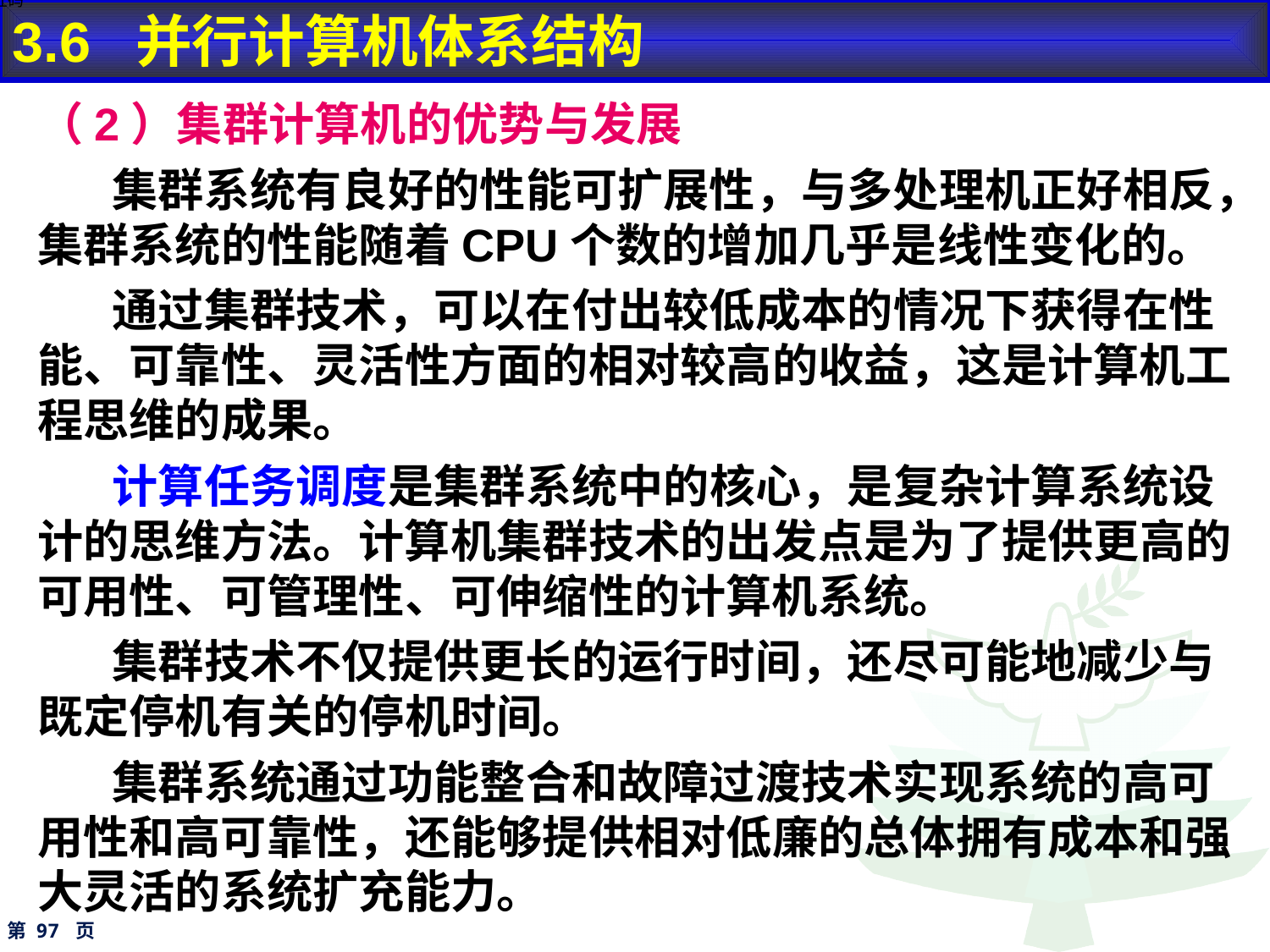

3.6  并行计算机体系结构

地址码

（2）集群计算机的优势与发展
集群系统有良好的性能可扩展性，与多处理机正好相反，集群系统的性能随着CPU个数的增加几乎是线性变化的。
通过集群技术，可以在付出较低成本的情况下获得在性能、可靠性、灵活性方面的相对较高的收益，这是计算机工程思维的成果。
计算任务调度是集群系统中的核心，是复杂计算系统设计的思维方法。计算机集群技术的出发点是为了提供更高的可用性、可管理性、可伸缩性的计算机系统。
集群技术不仅提供更长的运行时间，还尽可能地减少与既定停机有关的停机时间。
集群系统通过功能整合和故障过渡技术实现系统的高可用性和高可靠性，还能够提供相对低廉的总体拥有成本和强大灵活的系统扩充能力。